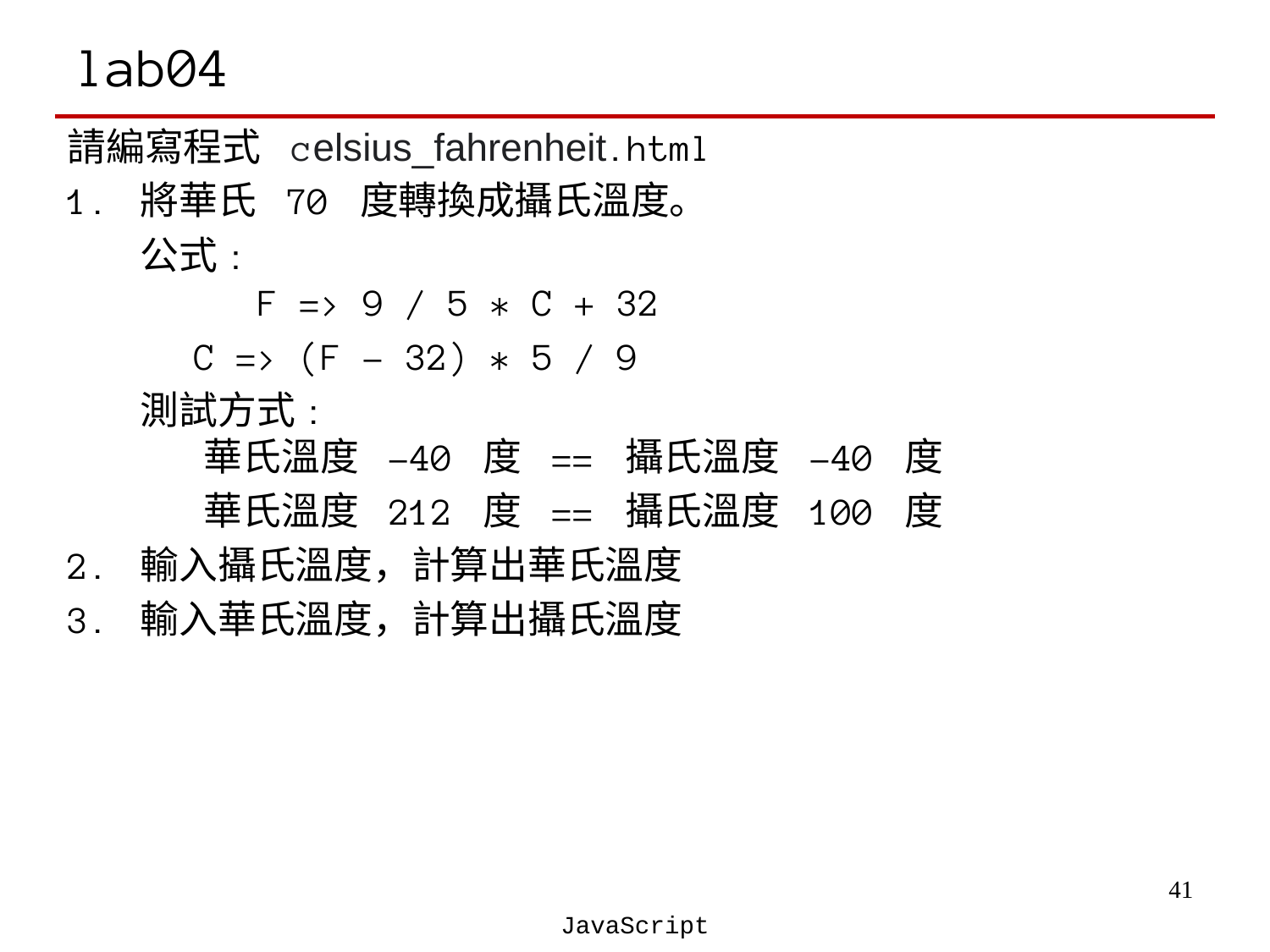

# lab04
請編寫程式 celsius_fahrenheit.html
1. 將華氏 70 度轉換成攝氏溫度。
   公式:
	F => 9 / 5 * C + 32
      C => (F - 32) * 5 / 9
   測試方式:
   華氏溫度 -40 度 == 攝氏溫度 -40 度
      華氏溫度 212 度 == 攝氏溫度 100 度
2. 輸入攝氏溫度，計算出華氏溫度
3. 輸入華氏溫度，計算出攝氏溫度
41
JavaScript